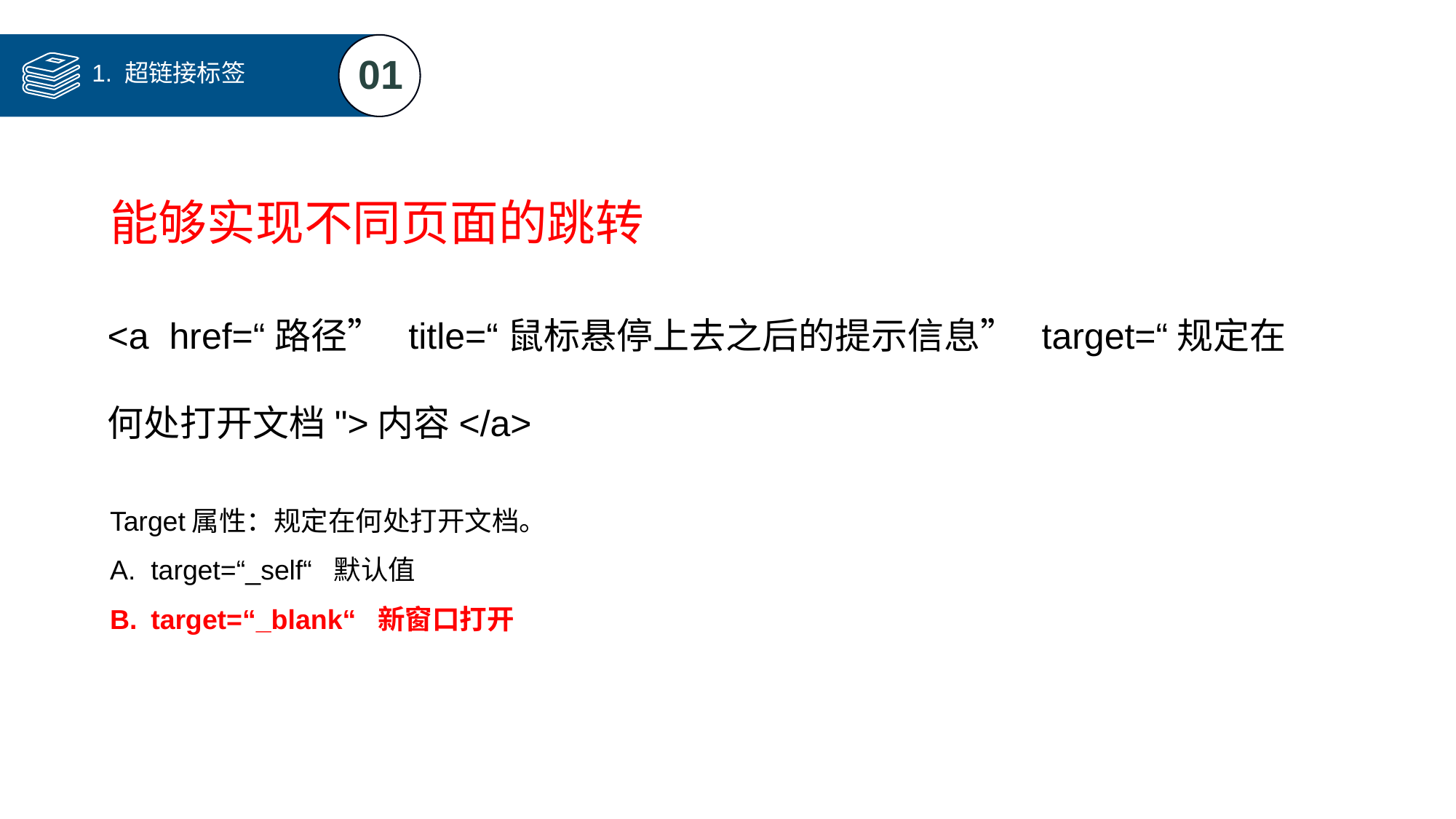

01
1. 超链接标签

能够实现不同页面的跳转
<a  href=“路径”  title=“鼠标悬停上去之后的提示信息”  target=“规定在何处打开文档">内容</a>
Target属性：规定在何处打开文档。
target=“_self“  默认值
target=“_blank“  新窗口打开